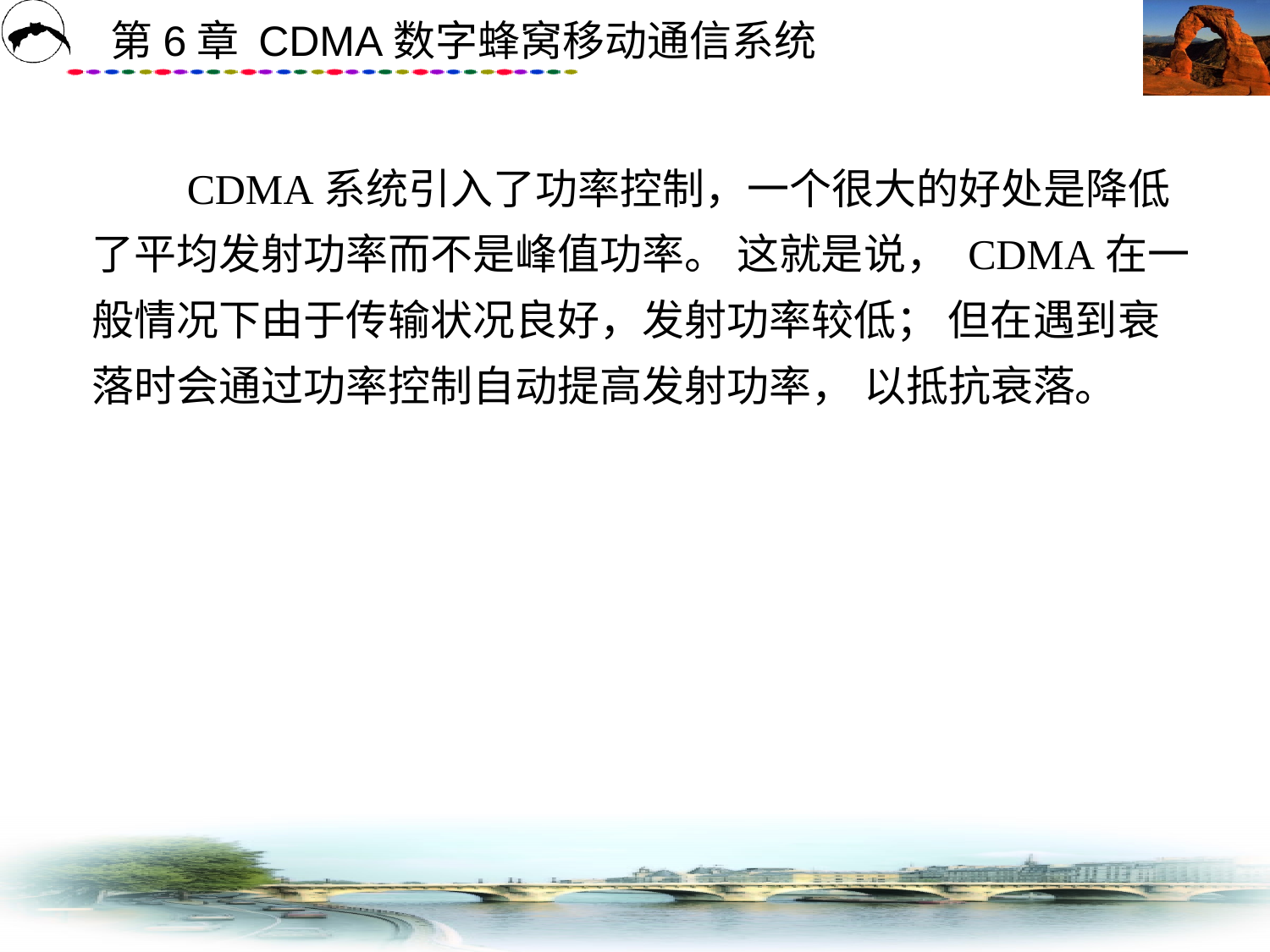

# CDMA系统引入了功率控制，一个很大的好处是降低了平均发射功率而不是峰值功率。 这就是说， CDMA在一般情况下由于传输状况良好，发射功率较低； 但在遇到衰落时会通过功率控制自动提高发射功率， 以抵抗衰落。